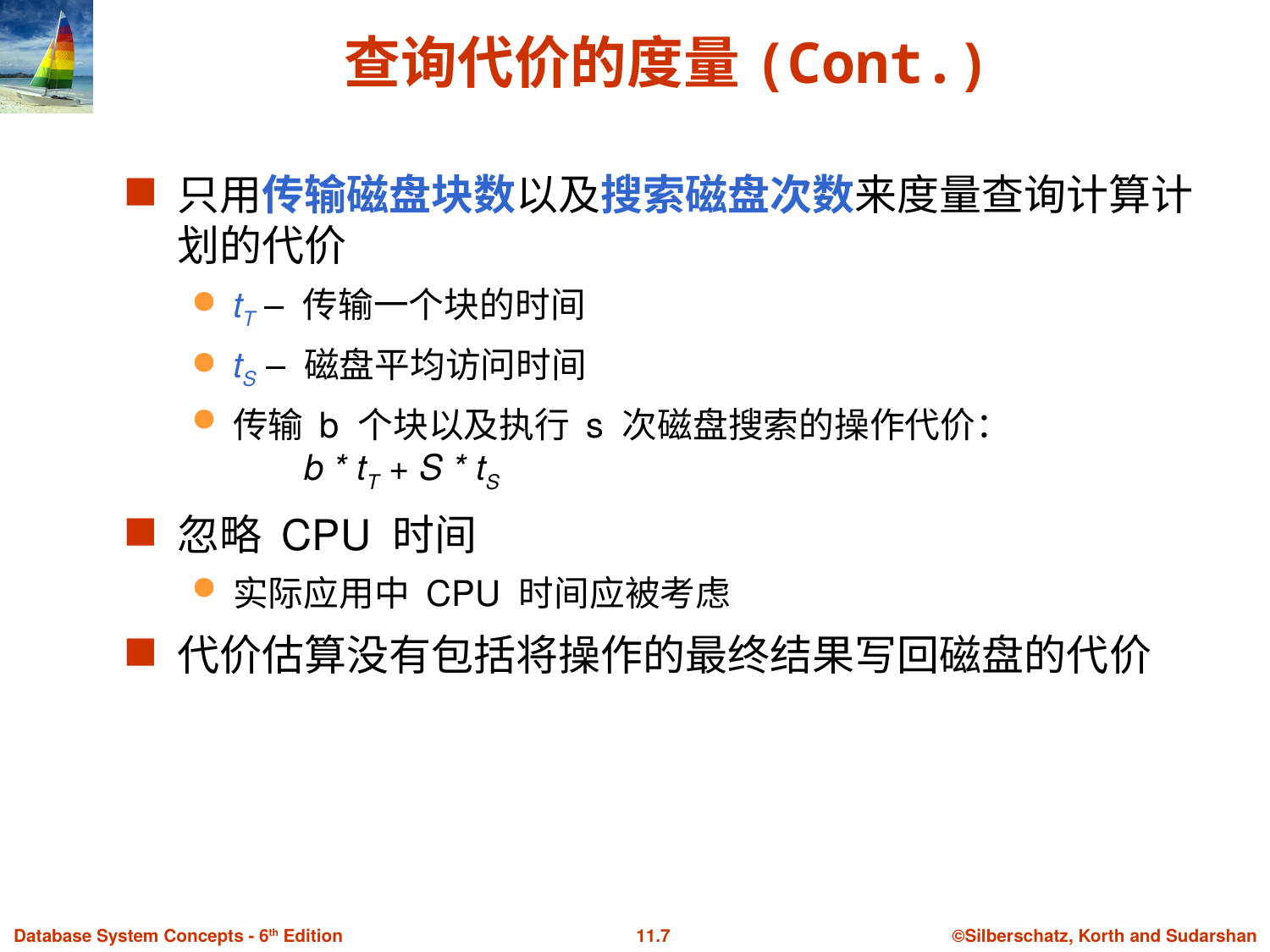

# 查询代价的度量(Cont.)
只用传输磁盘块数以及搜索磁盘次数来度量查询计算计划的代价
tT – 传输一个块的时间
tS – 磁盘平均访问时间
传输 b 个块以及执行 s 次磁盘搜索的操作代价：
        b * tT + S * tS
忽略 CPU 时间
实际应用中 CPU 时间应被考虑
代价估算没有包括将操作的最终结果写回磁盘的代价